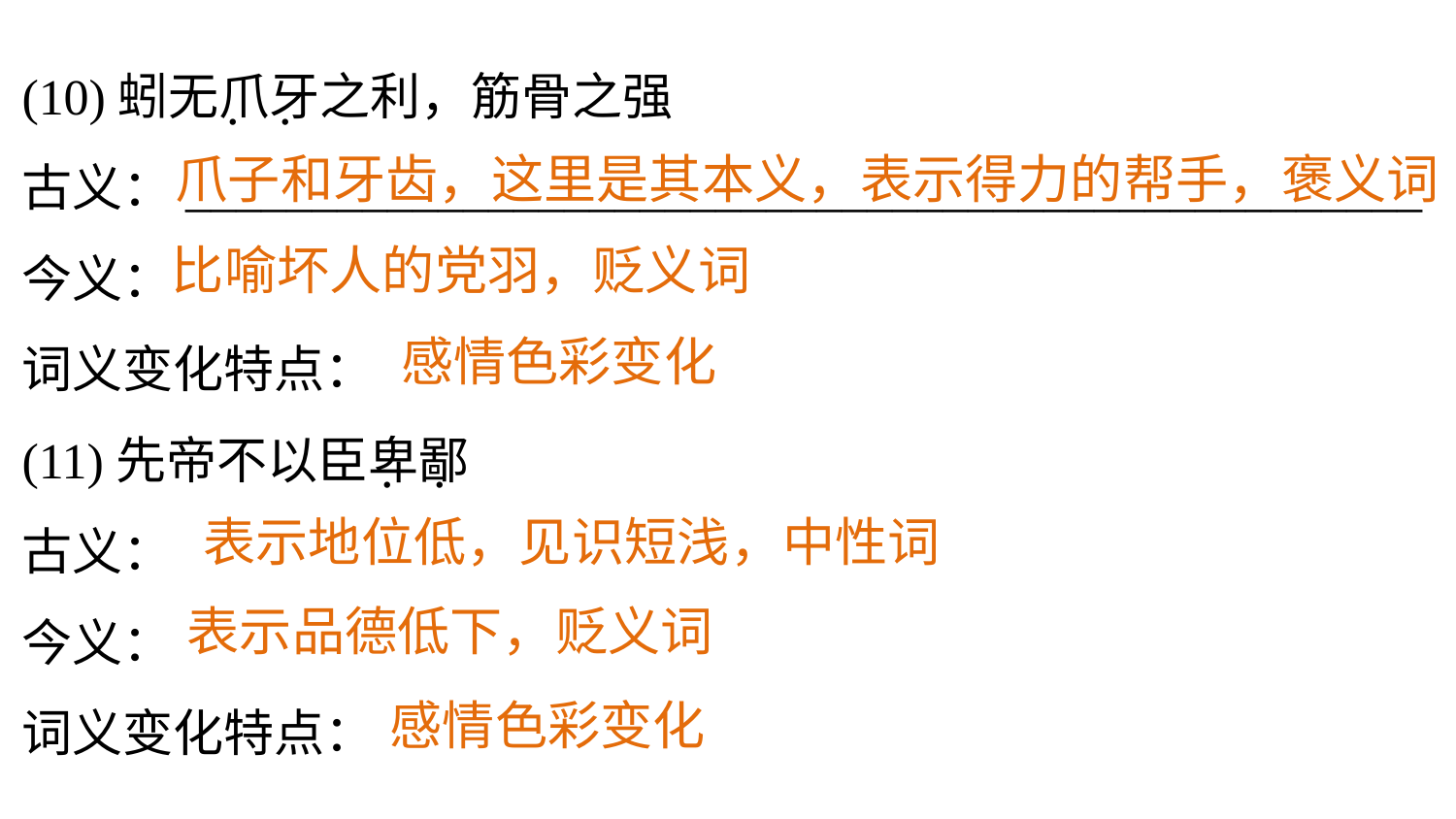

(10)蚓无爪牙之利，筋骨之强
古义：_________________________________________________
今义：
词义变化特点：
(11)先帝不以臣卑鄙
古义：
今义：
词义变化特点：
.   .
爪子和牙齿，这里是其本义，表示得力的帮手，褒义词
比喻坏人的党羽，贬义词
感情色彩变化
.   .
表示地位低，见识短浅，中性词
表示品德低下，贬义词
感情色彩变化